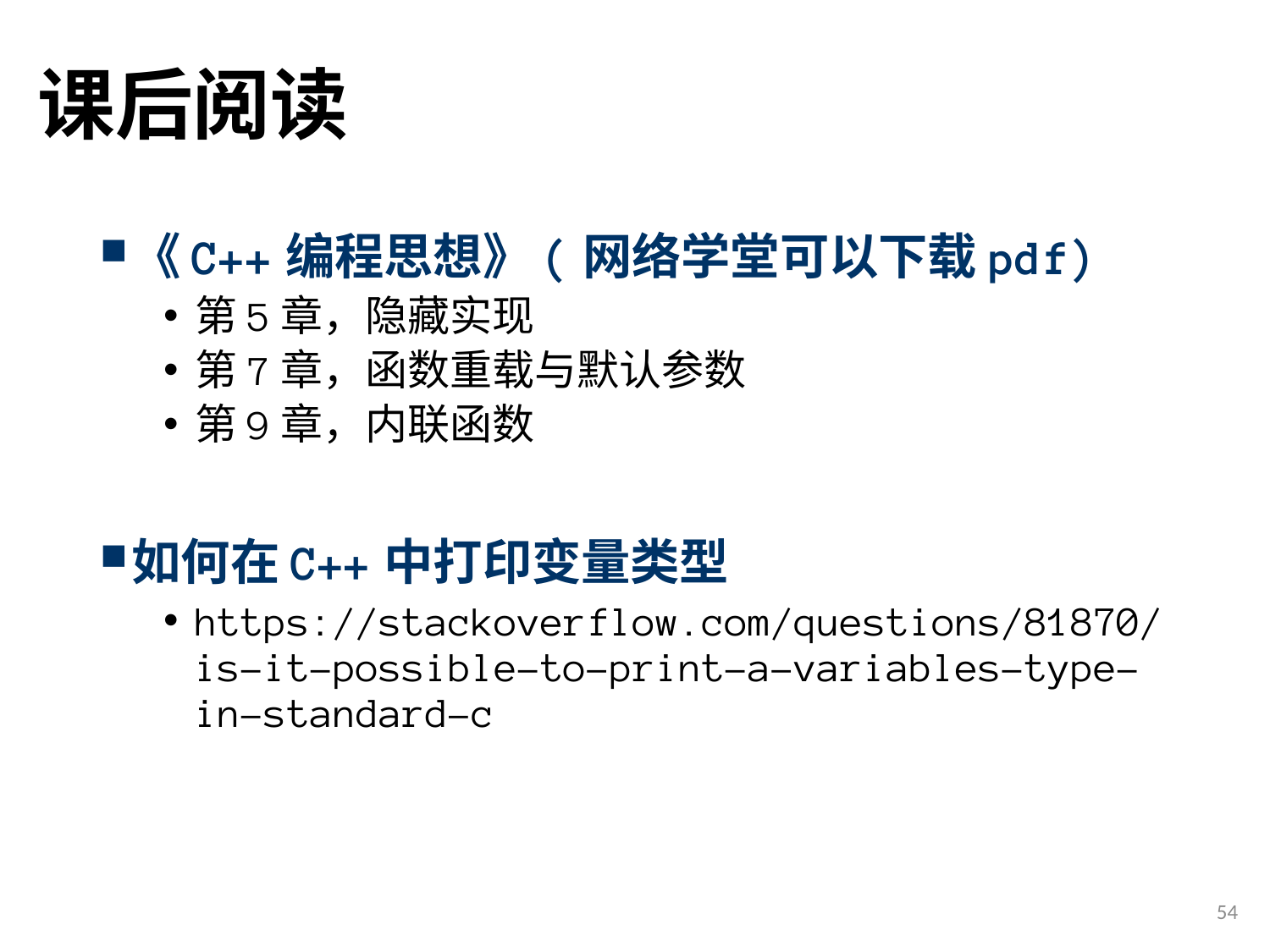

# 课后阅读
《C++编程思想》(网络学堂可以下载pdf)
第5章，隐藏实现
第7章，函数重载与默认参数
第9章，内联函数

如何在C++中打印变量类型
https://stackoverflow.com/questions/81870/is-it-possible-to-print-a-variables-type-in-standard-c

54